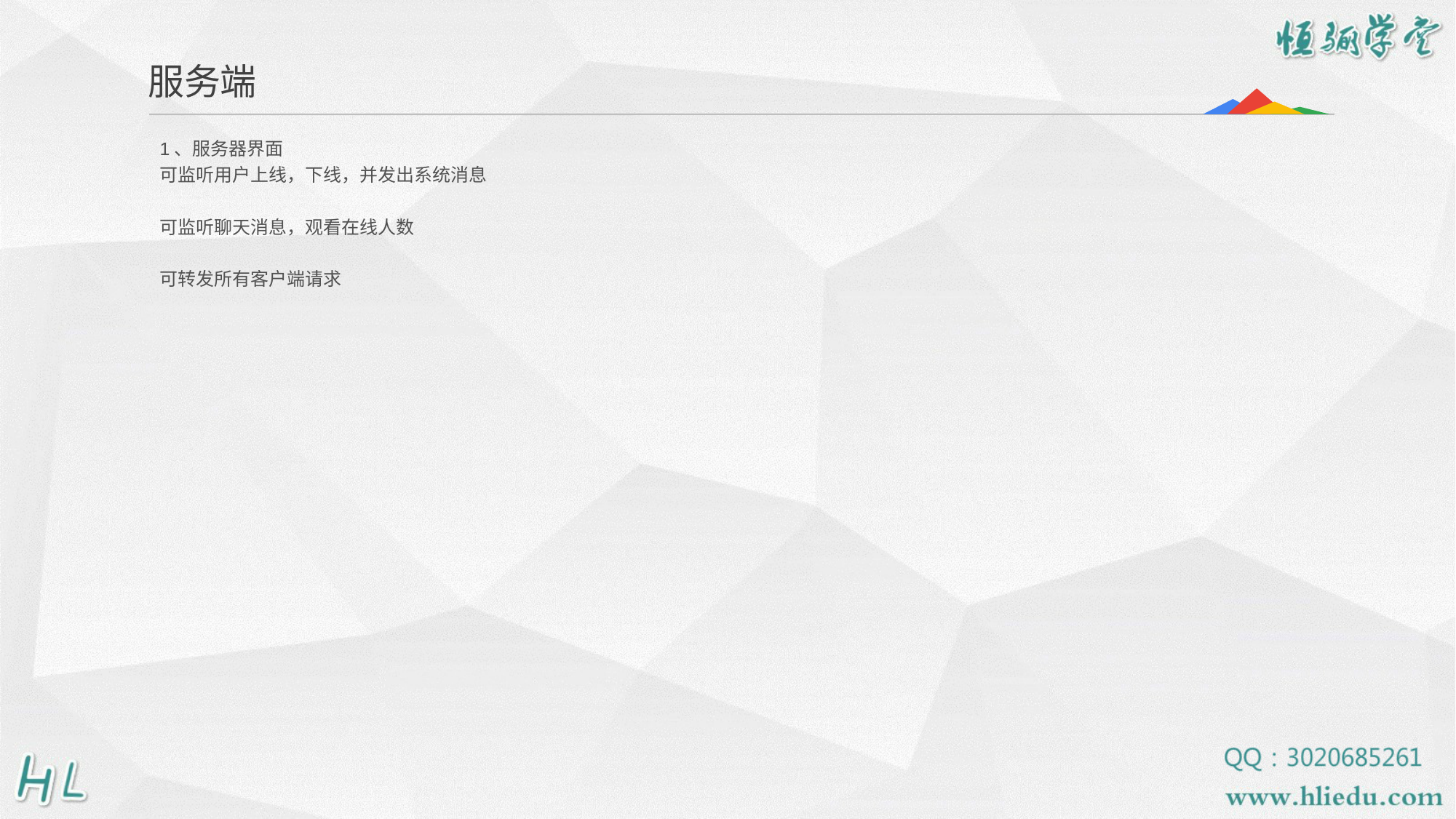

服务端

1、服务器界面
可监听用户上线，下线，并发出系统消息

可监听聊天消息，观看在线人数

可转发所有客户端请求